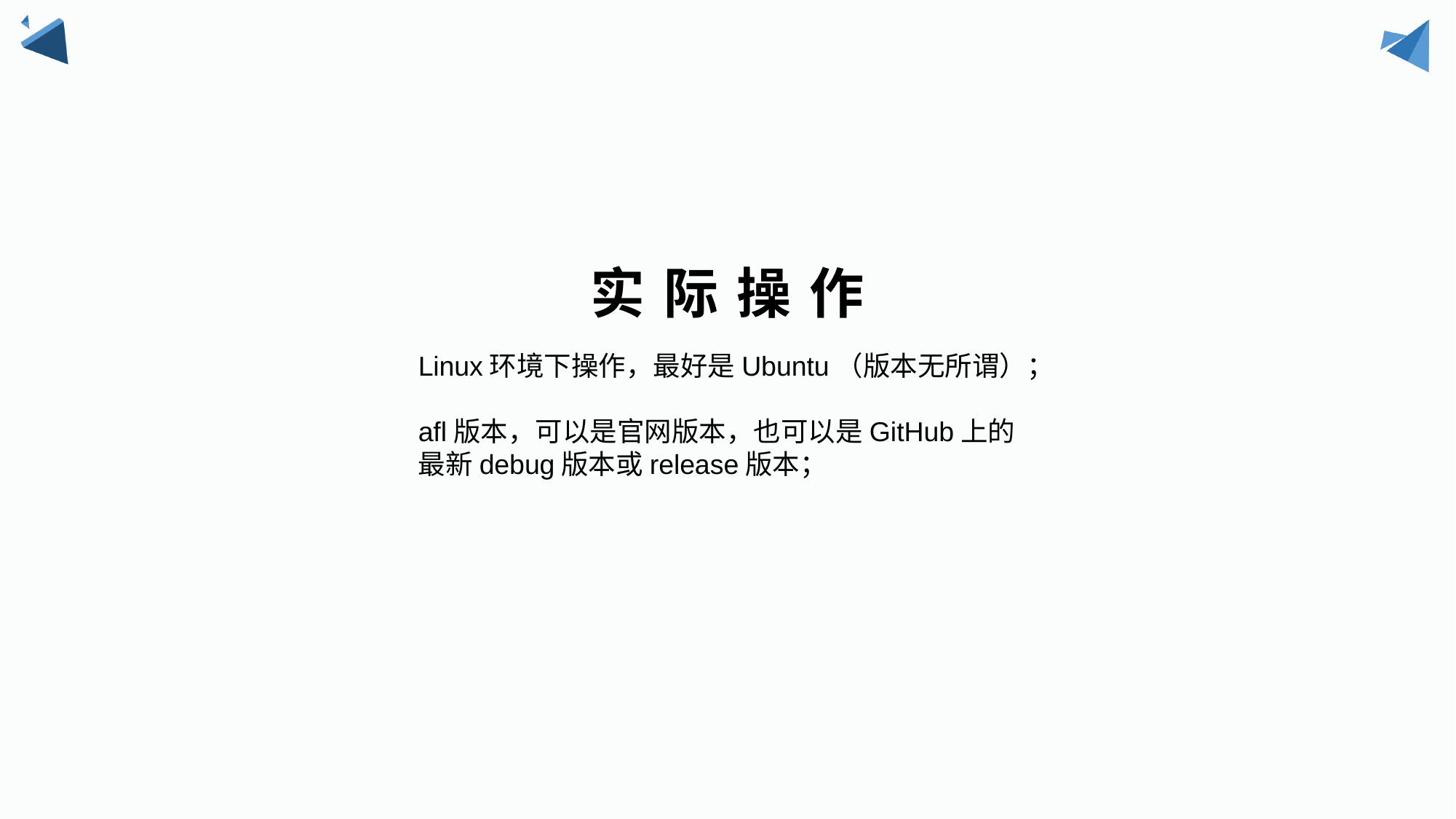

# 实 际 操 作
Linux环境下操作，最好是Ubuntu（版本无所谓）；

afl版本，可以是官网版本，也可以是GitHub上的最新debug版本或release版本；